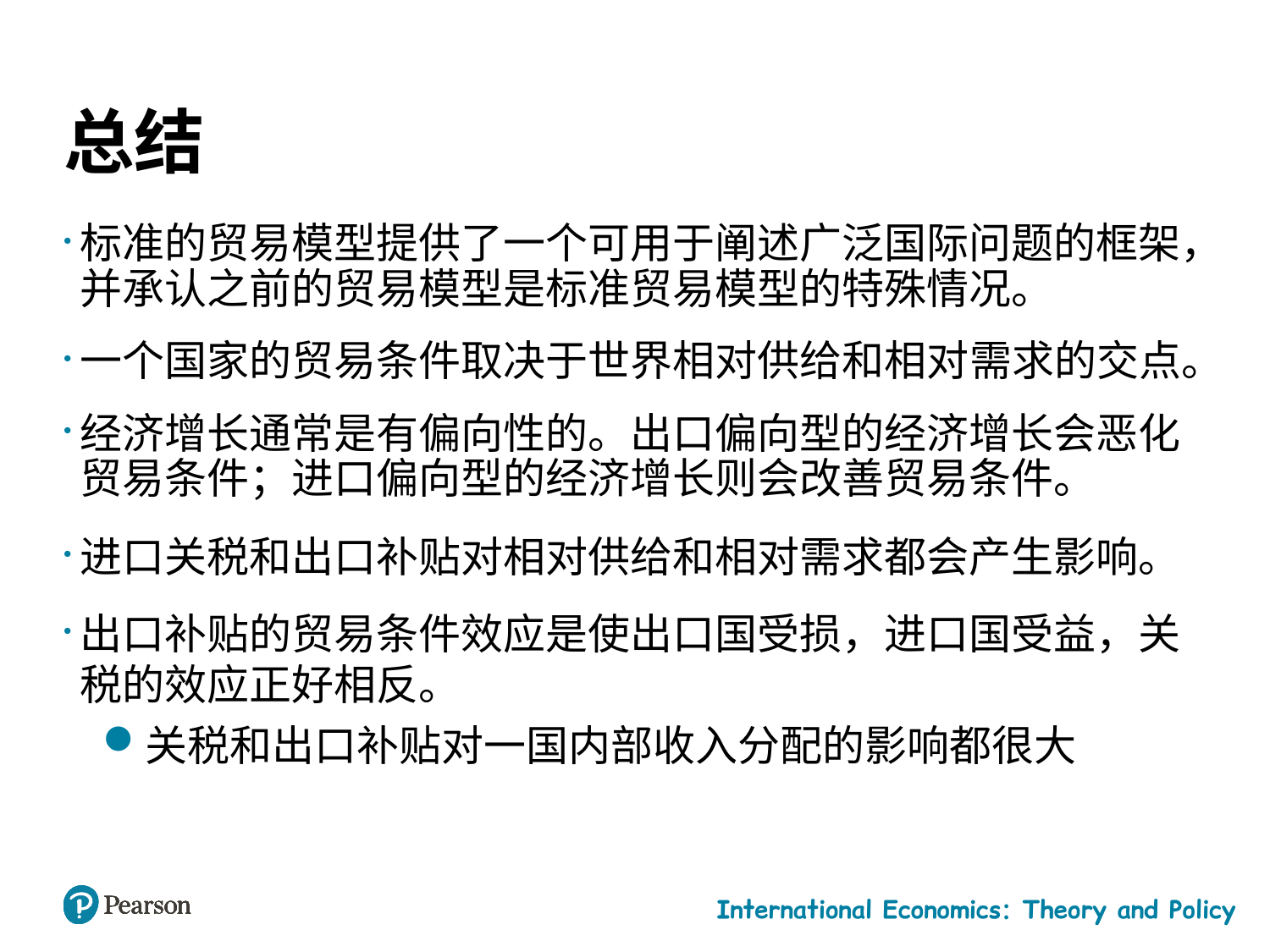

# 总结
标准的贸易模型提供了一个可用于阐述广泛国际问题的框架，并承认之前的贸易模型是标准贸易模型的特殊情况。
一个国家的贸易条件取决于世界相对供给和相对需求的交点。
经济增长通常是有偏向性的。出口偏向型的经济增长会恶化贸易条件；进口偏向型的经济增长则会改善贸易条件。
进口关税和出口补贴对相对供给和相对需求都会产生影响。
出口补贴的贸易条件效应是使出口国受损，进口国受益，关税的效应正好相反。
关税和出口补贴对一国内部收入分配的影响都很大